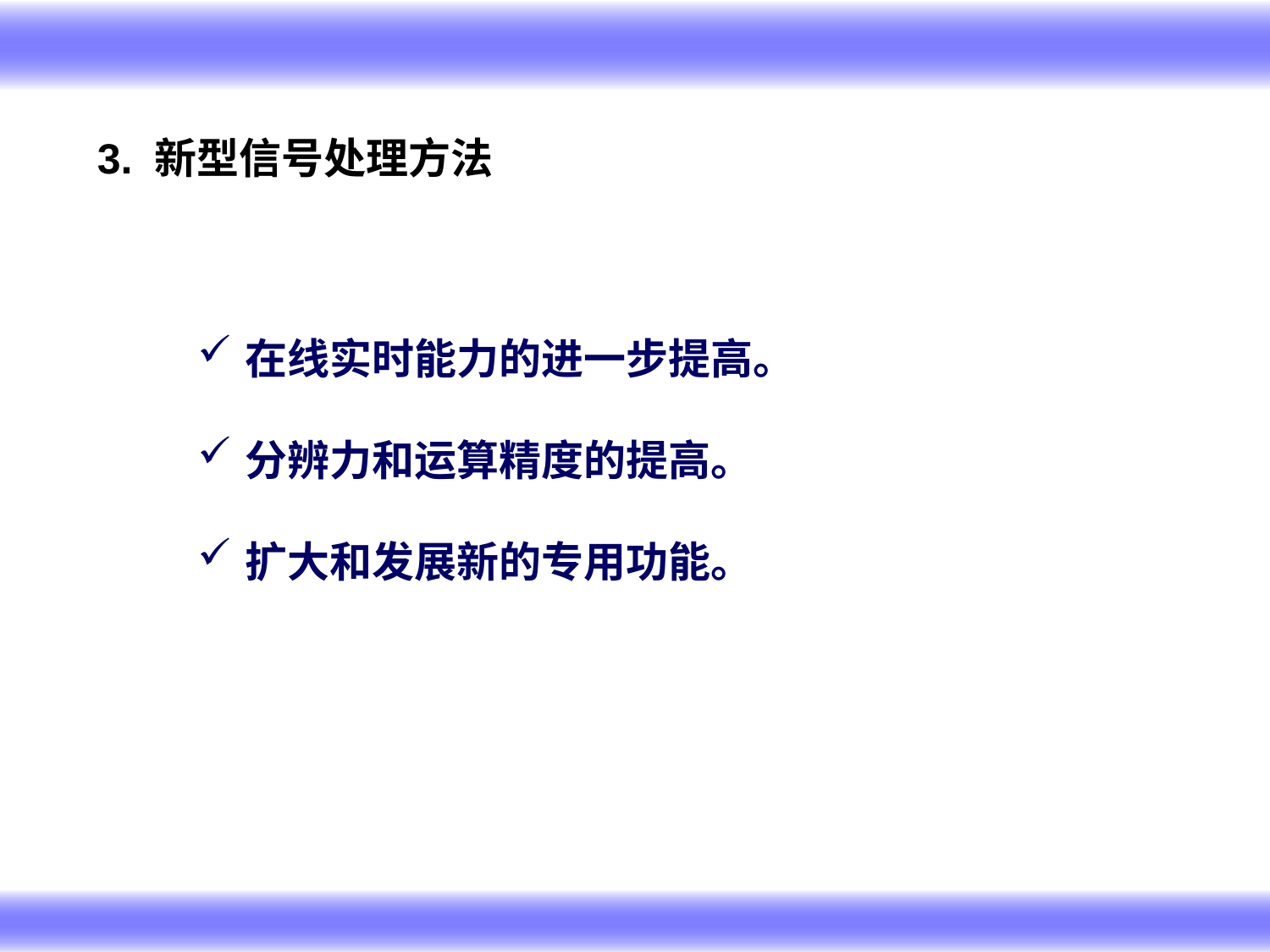

3. 新型信号处理方法

在线实时能力的进一步提高。

分辨力和运算精度的提高。

扩大和发展新的专用功能。
62